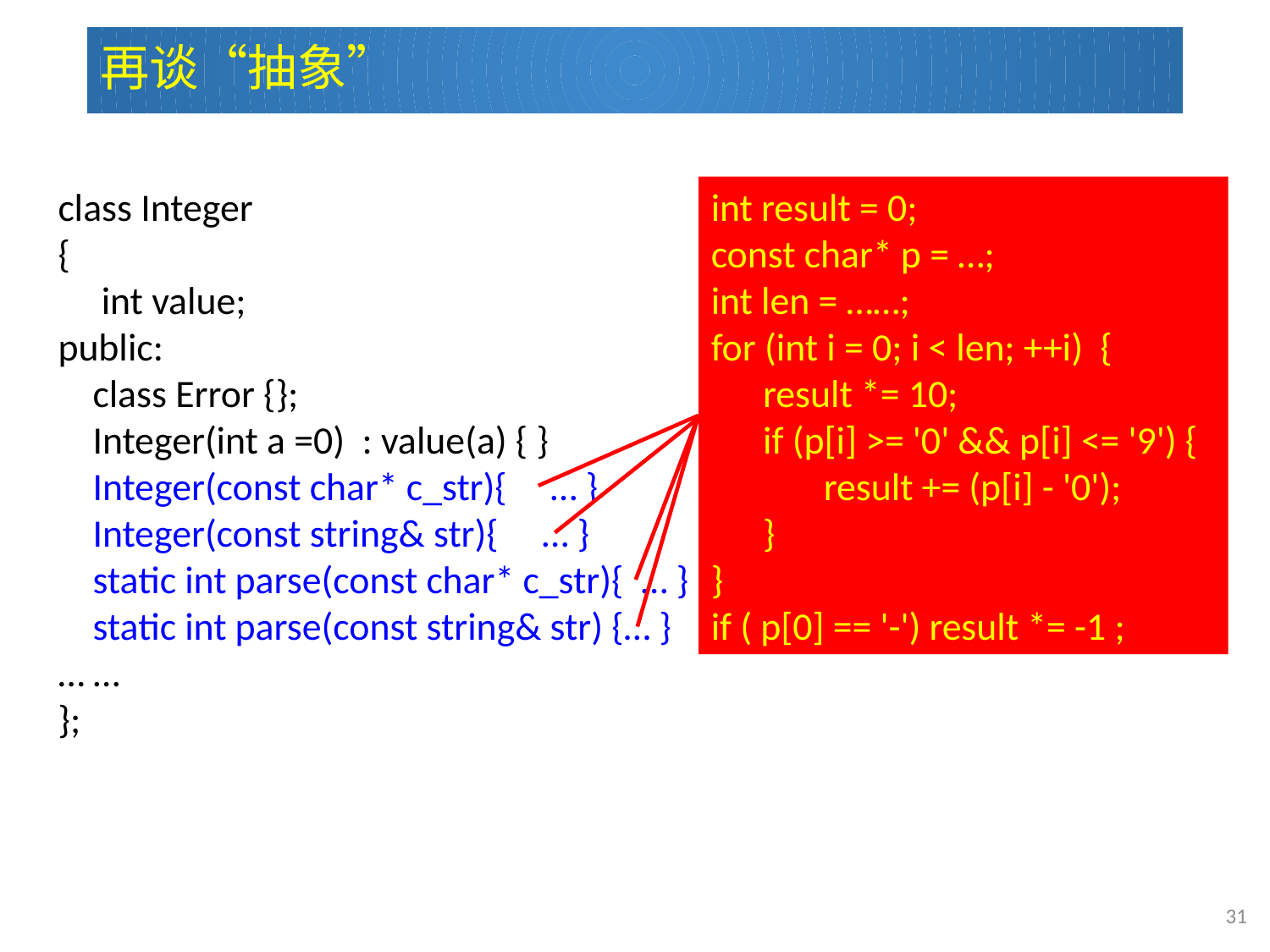

# 再谈“抽象”
class Integer
{
     int value;
public:
    class Error {};
    Integer(int a =0)  : value(a) { }
    Integer(const char* c_str){     … }
    Integer(const string& str){     … }
    static int parse(const char* c_str){  … }
    static int parse(const string& str) {… }
… …
};
int result = 0;
const char* p = …;
int len = ……;
for (int i = 0; i < len; ++i)  {
      result *= 10;
      if (p[i] >= '0' && p[i] <= '9') {
             result += (p[i] - '0');
      }
}
if ( p[0] == '-') result *= -1 ;
31